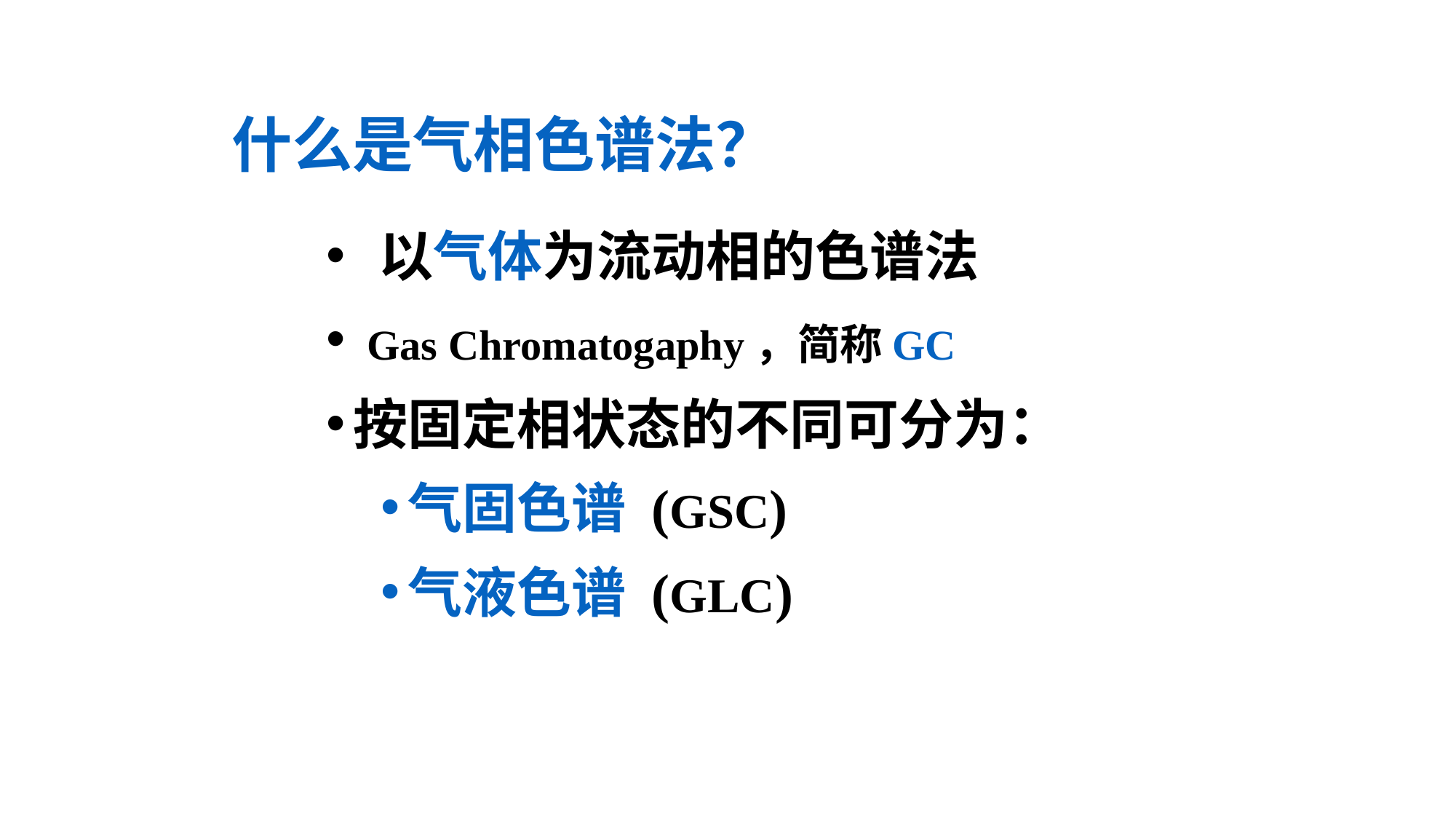

什么是气相色谱法？
 以气体为流动相的色谱法
 Gas Chromatogaphy，简称GC
按固定相状态的不同可分为：
气固色谱 (GSC)
气液色谱 (GLC)